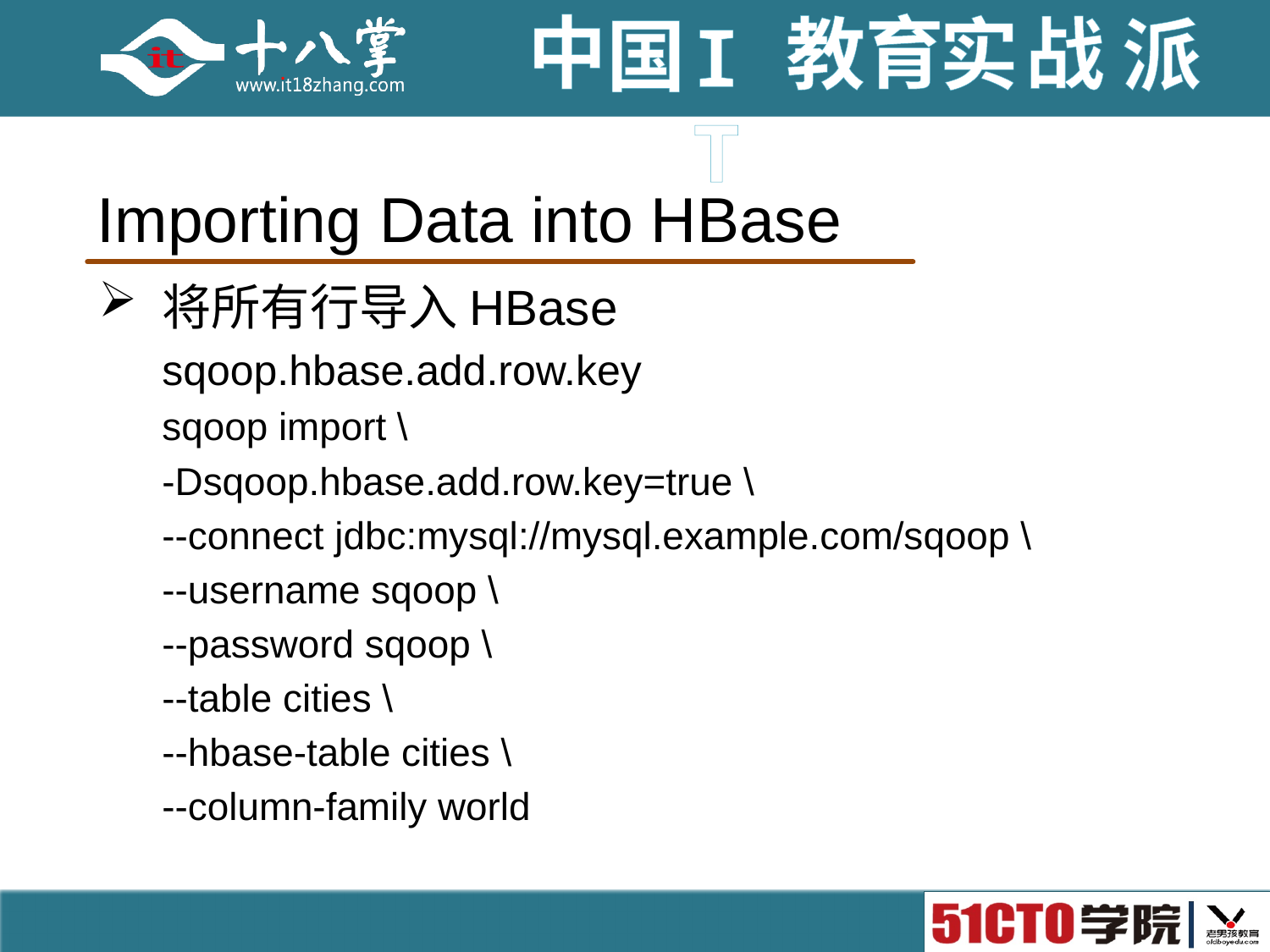

# Importing Data into HBase
将所有行导入HBase
sqoop.hbase.add.row.key
sqoop import \
-Dsqoop.hbase.add.row.key=true \
--connect jdbc:mysql://mysql.example.com/sqoop \
--username sqoop \
--password sqoop \
--table cities \
--hbase-table cities \
--column-family world